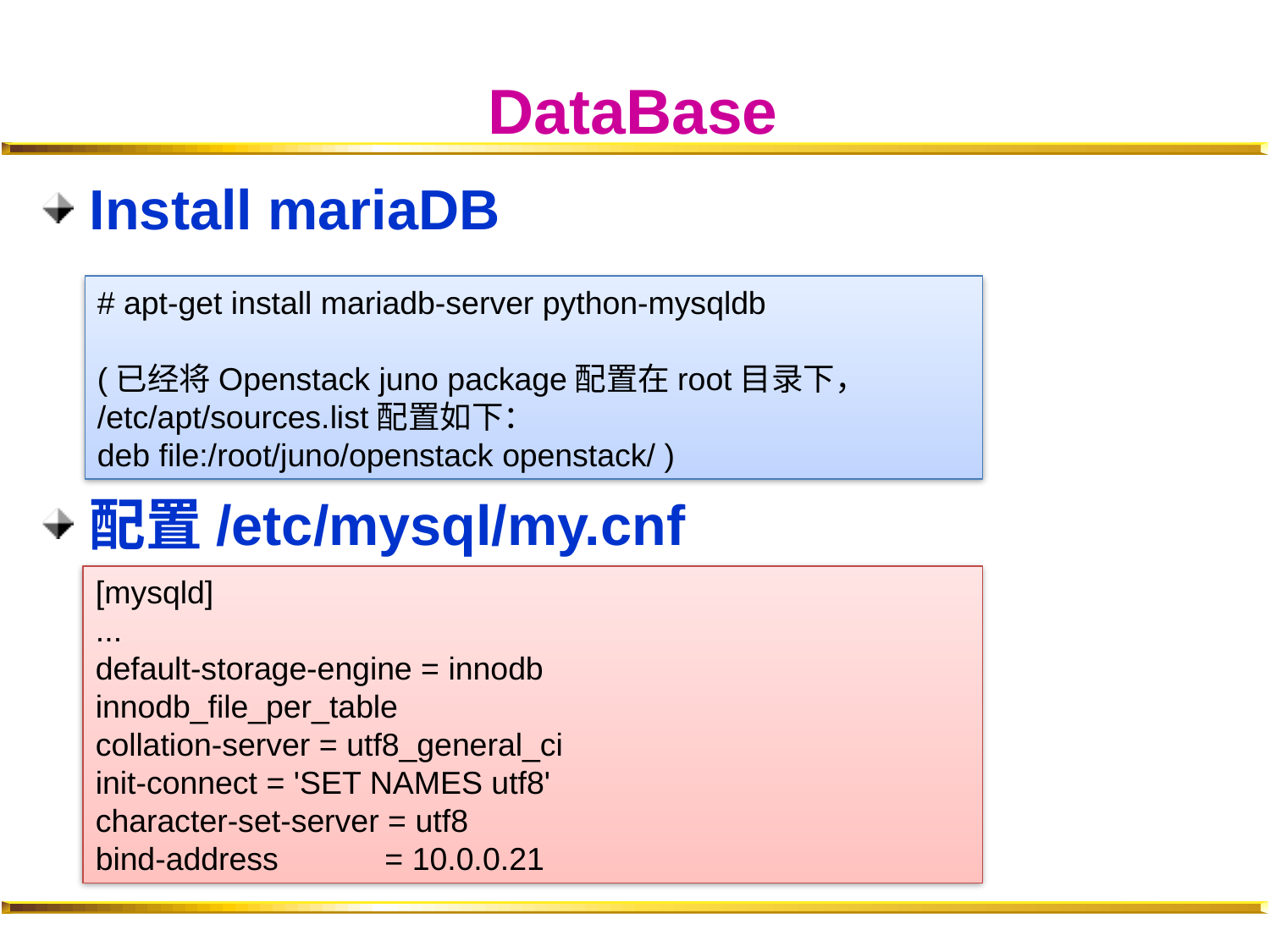

# DataBase
Install mariaDB

配置/etc/mysql/my.cnf
# apt-get install mariadb-server python-mysqldb

(已经将Openstack juno package配置在root目录下，
/etc/apt/sources.list配置如下：
deb file:/root/juno/openstack openstack/ )
[mysqld]
...
default-storage-engine = innodb
innodb_file_per_table
collation-server = utf8_general_ci
init-connect = 'SET NAMES utf8'
character-set-server = utf8
bind-address            = 10.0.0.21